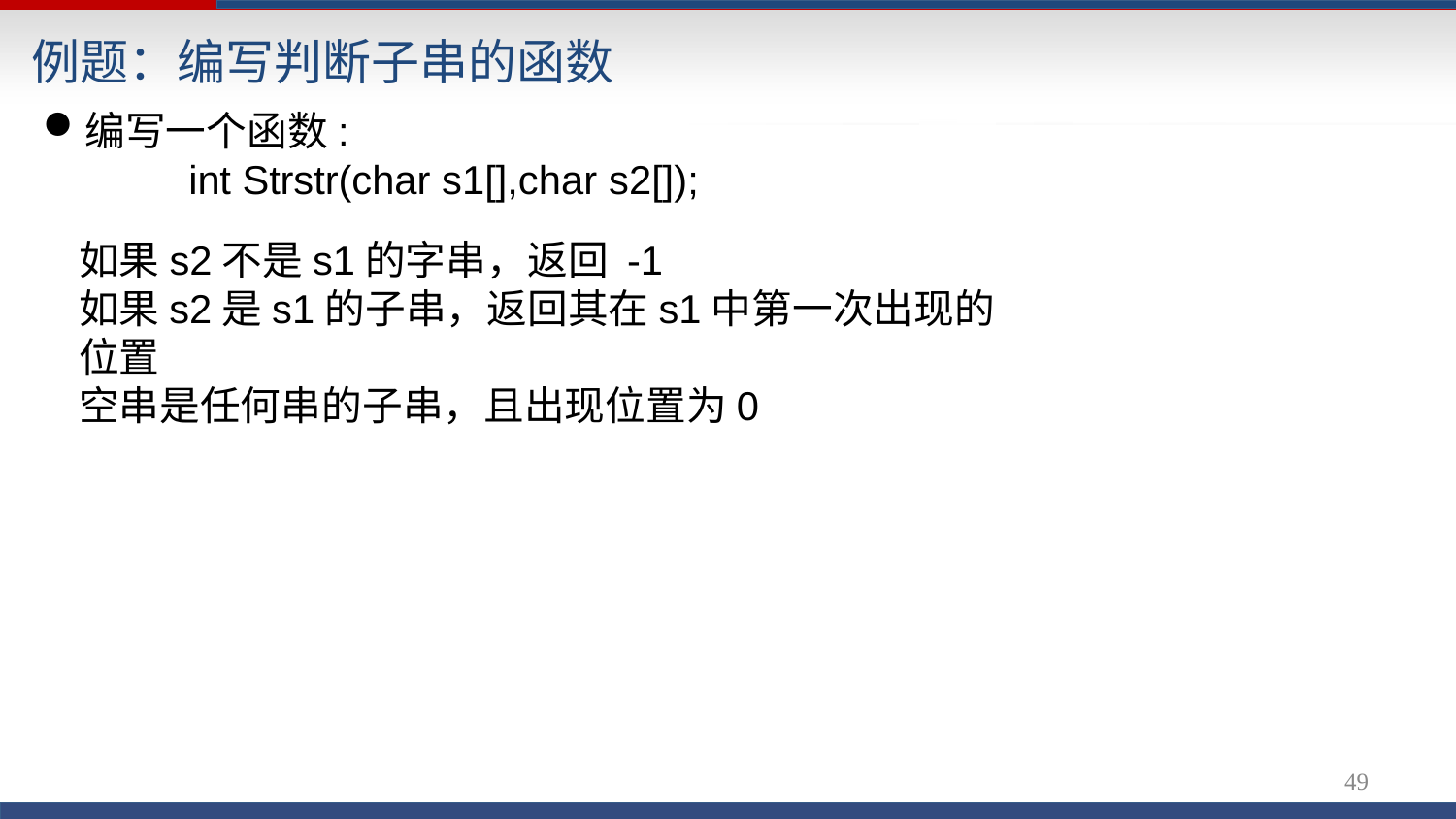

# 例题：编写判断子串的函数
编写一个函数:
int Strstr(char s1[],char s2[]);

如果s2不是s1的字串，返回 -1
如果s2是s1的子串，返回其在s1中第一次出现的位置
空串是任何串的子串，且出现位置为0
49